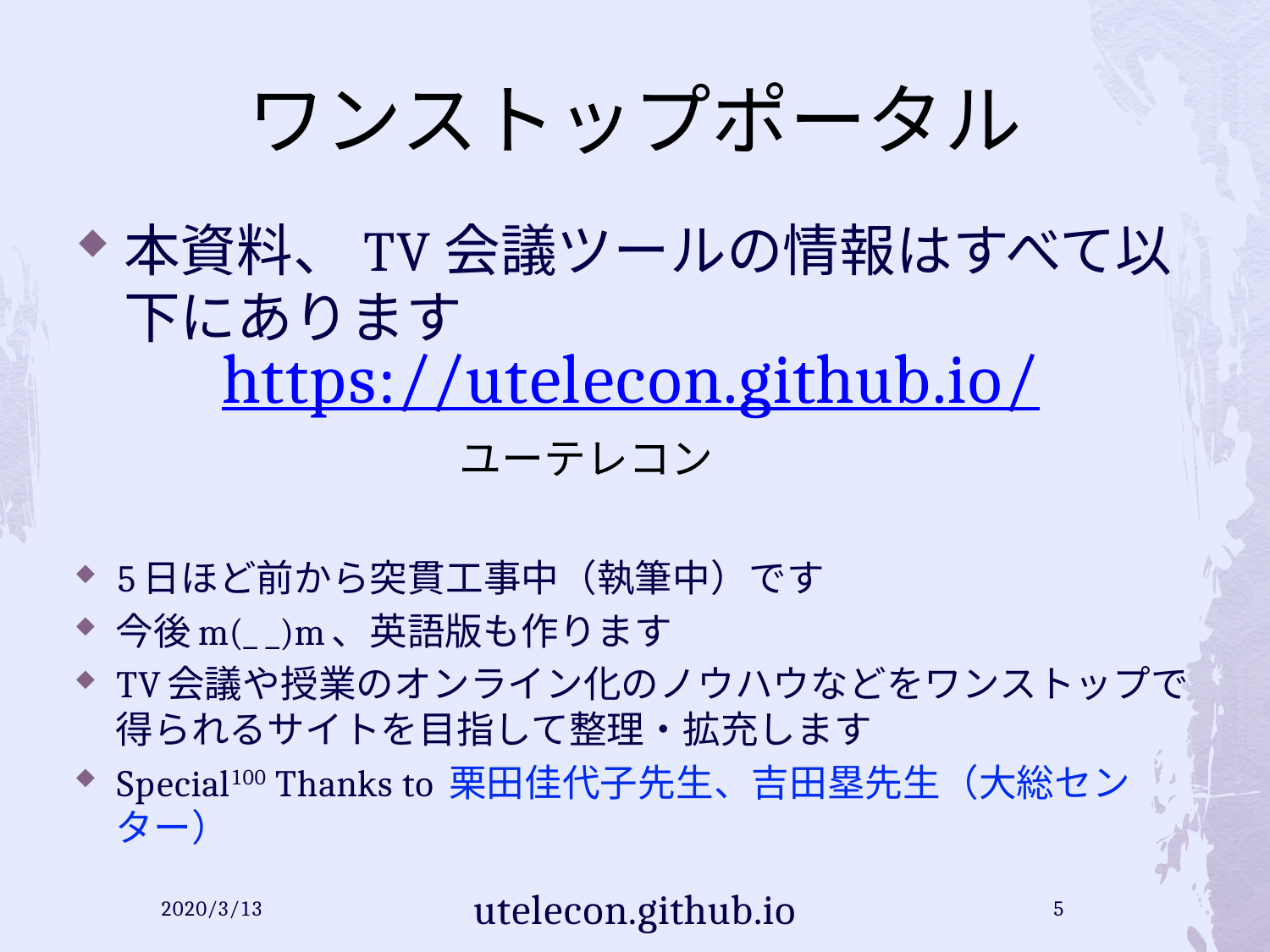

# ワンストップポータル
本資料、TV会議ツールの情報はすべて以下にあります
https://utelecon.github.io/
ユーテレコン
5日ほど前から突貫工事中（執筆中）です
今後m(_ _)m、英語版も作ります
TV会議や授業のオンライン化のノウハウなどをワンストップで得られるサイトを目指して整理・拡充します
Special100 Thanks to 栗田佳代子先生、吉田塁先生（大総センター）
2020/3/13
utelecon.github.io
5